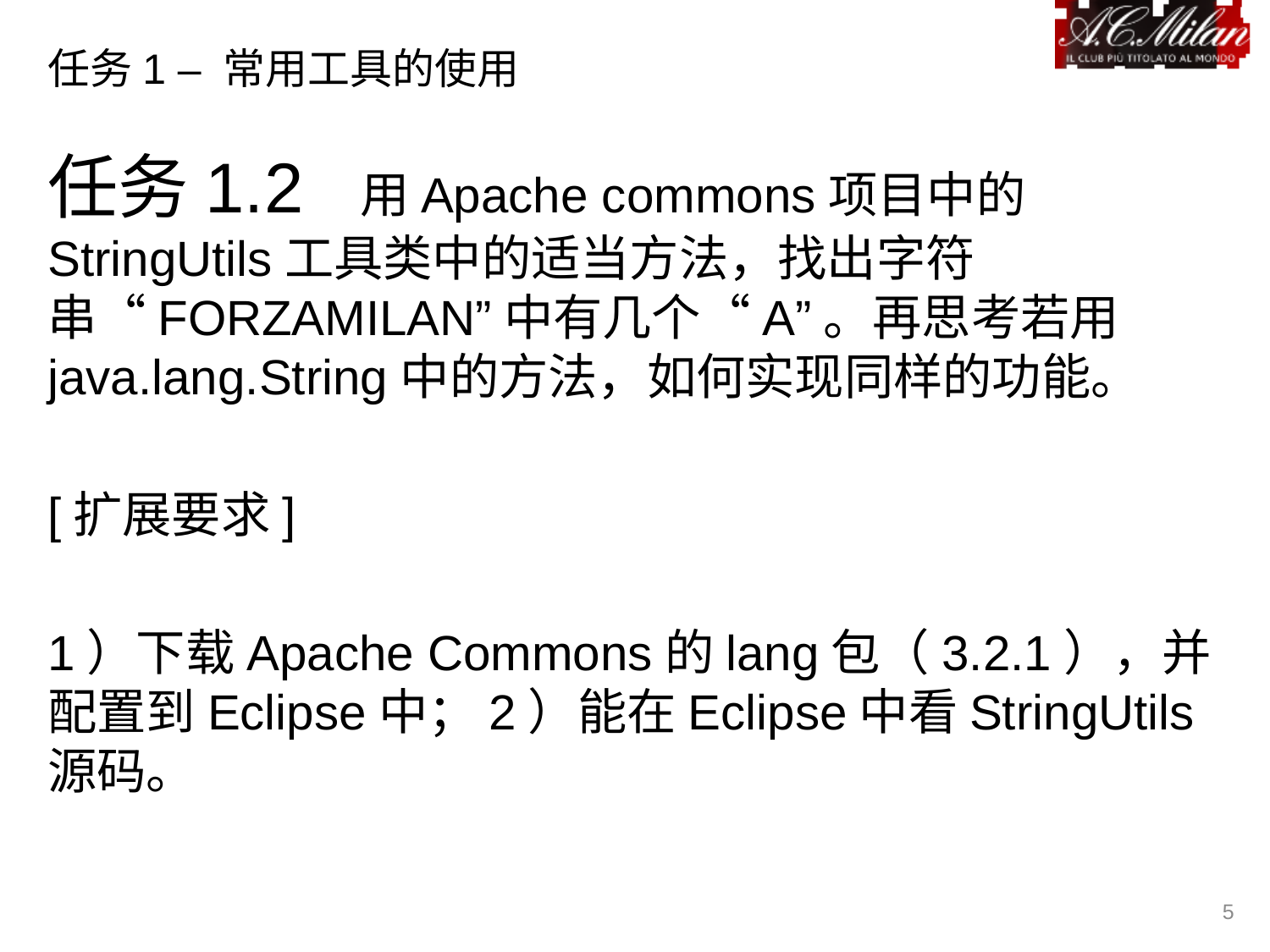

# 任务1 – 常用工具的使用
任务1.2  用Apache commons项目中的StringUtils工具类中的适当方法，找出字符串“FORZAMILAN”中有几个“A”。再思考若用java.lang.String中的方法，如何实现同样的功能。

[扩展要求]

1）下载Apache Commons的lang包（3.2.1），并配置到Eclipse中；2）能在Eclipse中看StringUtils源码。
5